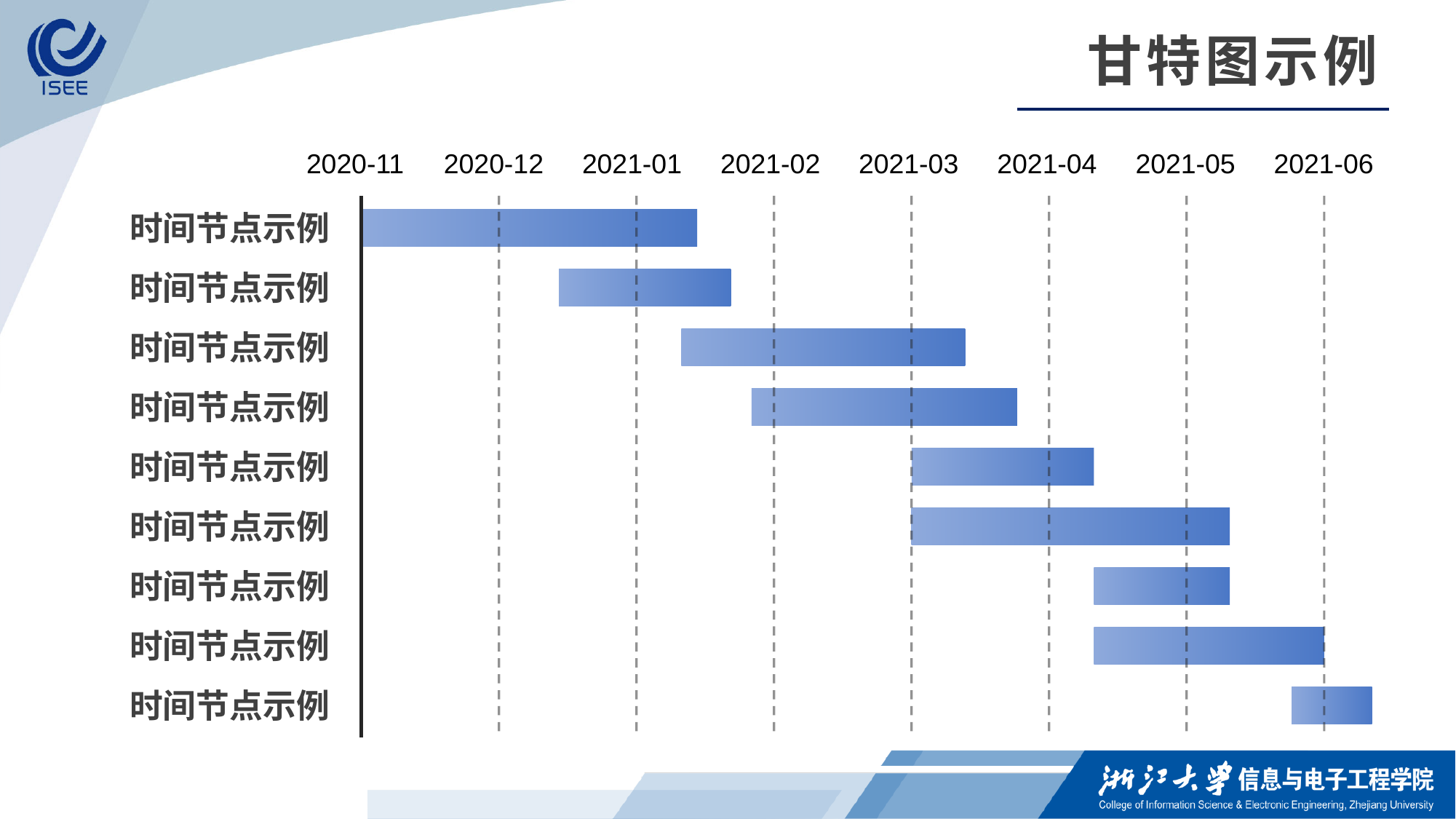

甘特图示例
2020-11
2020-12
2021-01
2021-02
2021-03
2021-04
2021-05
2021-06
时间节点示例

时间节点示例

时间节点示例

时间节点示例

时间节点示例

时间节点示例

时间节点示例

时间节点示例

时间节点示例